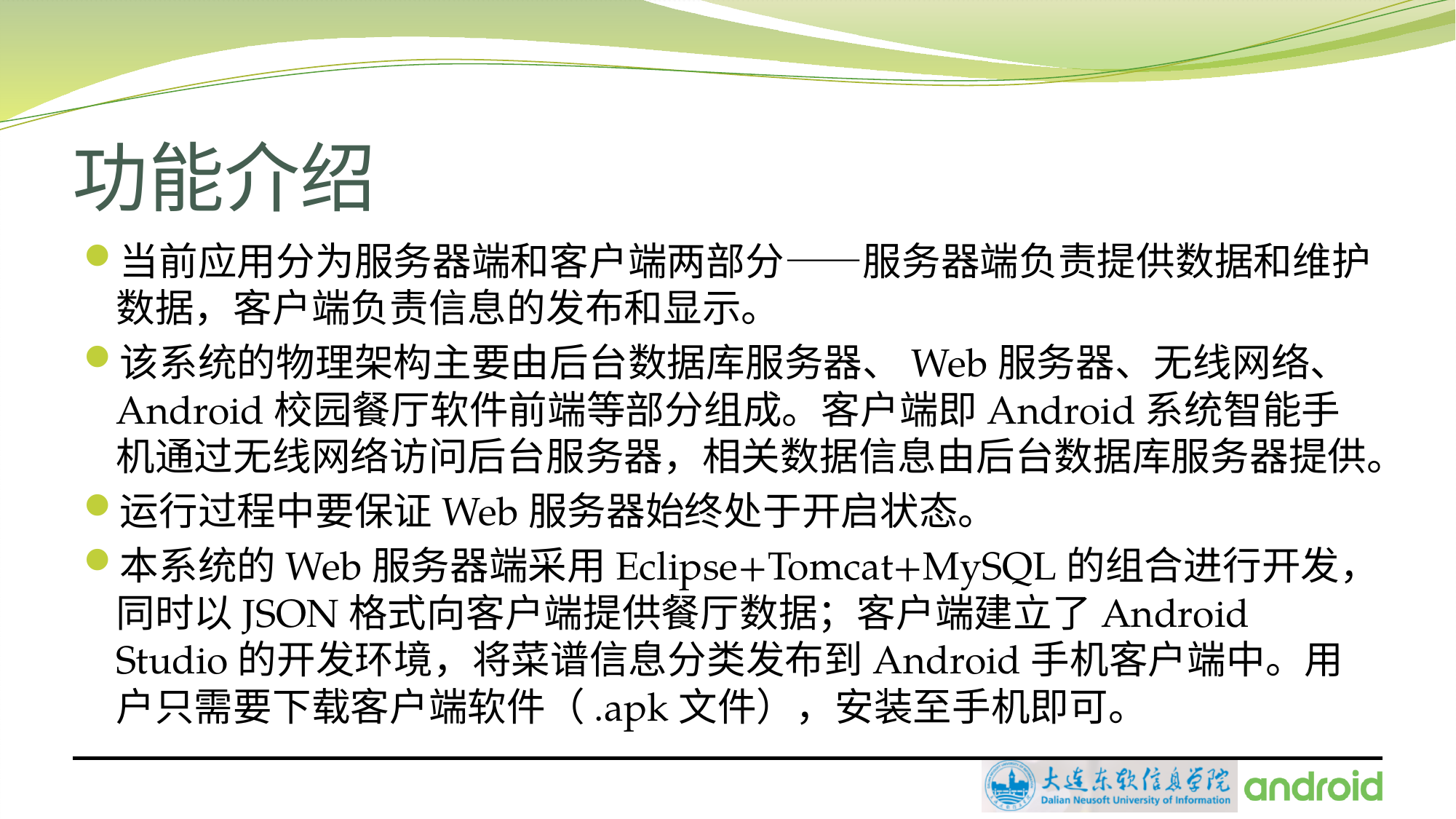

# 功能介绍
当前应用分为服务器端和客户端两部分——服务器端负责提供数据和维护数据，客户端负责信息的发布和显示。
该系统的物理架构主要由后台数据库服务器、Web服务器、无线网络、Android校园餐厅软件前端等部分组成。客户端即Android系统智能手机通过无线网络访问后台服务器，相关数据信息由后台数据库服务器提供。
运行过程中要保证Web服务器始终处于开启状态。
本系统的Web服务器端采用Eclipse+Tomcat+MySQL的组合进行开发，同时以JSON格式向客户端提供餐厅数据；客户端建立了Android Studio的开发环境，将菜谱信息分类发布到Android手机客户端中。用户只需要下载客户端软件（.apk文件），安装至手机即可。